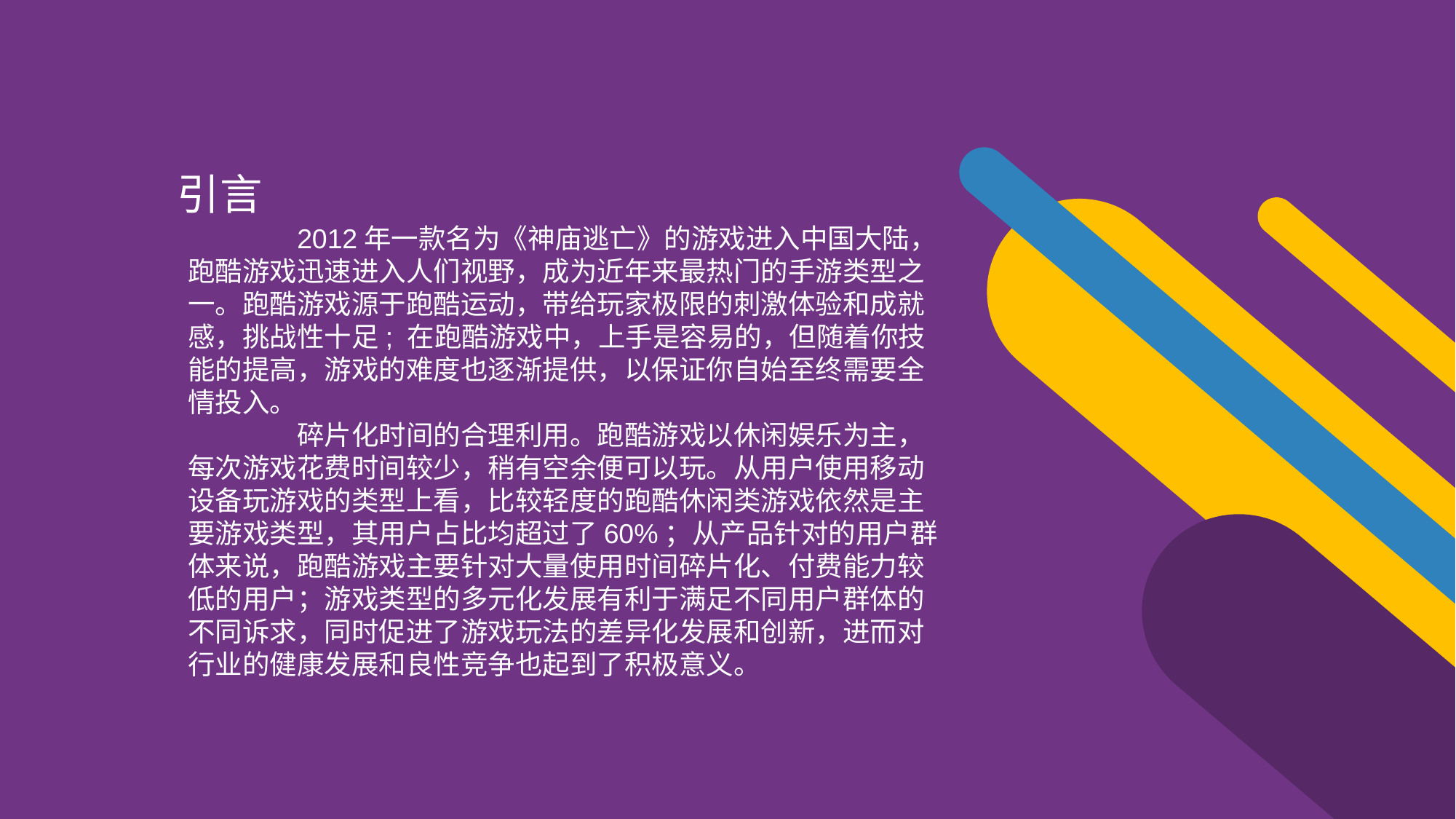

引言
	2012年一款名为《神庙逃亡》的游戏进入中国大陆，跑酷游戏迅速进入人们视野，成为近年来最热门的手游类型之一。跑酷游戏源于跑酷运动，带给玩家极限的刺激体验和成就感，挑战性十足; 在跑酷游戏中，上手是容易的，但随着你技能的提高，游戏的难度也逐渐提供，以保证你自始至终需要全情投入。
  	碎片化时间的合理利用。跑酷游戏以休闲娱乐为主，每次游戏花费时间较少，稍有空余便可以玩。从用户使用移动设备玩游戏的类型上看，比较轻度的跑酷休闲类游戏依然是主要游戏类型，其用户占比均超过了60%；从产品针对的用户群体来说，跑酷游戏主要针对大量使用时间碎片化、付费能力较低的用户；游戏类型的多元化发展有利于满足不同用户群体的不同诉求，同时促进了游戏玩法的差异化发展和创新，进而对行业的健康发展和良性竞争也起到了积极意义。